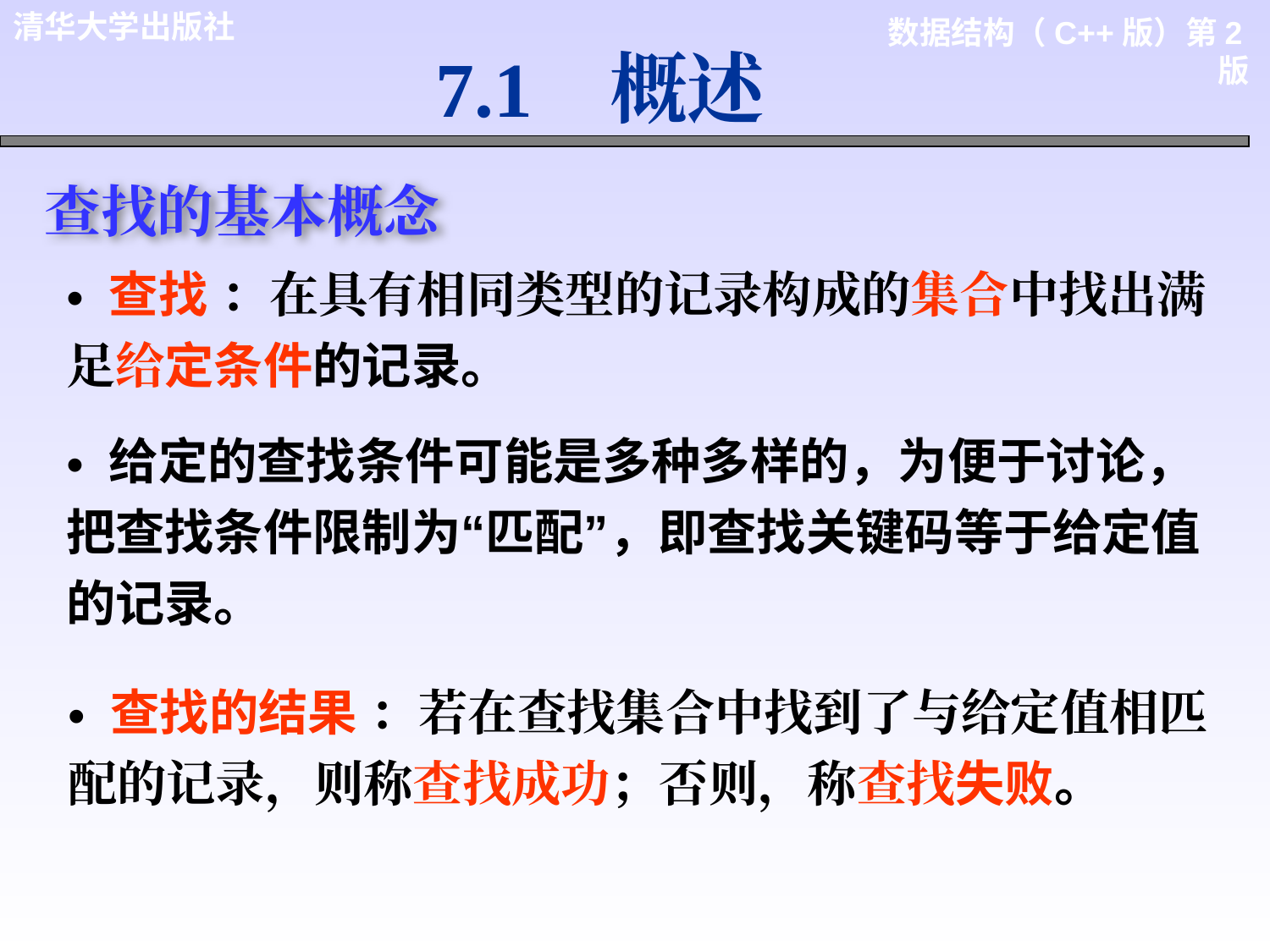

7.1   概述
查找的基本概念
 查找 ：在具有相同类型的记录构成的集合中找出满足给定条件的记录。
 给定的查找条件可能是多种多样的，为便于讨论，把查找条件限制为“匹配”，即查找关键码等于给定值的记录。
 查找的结果 ：若在查找集合中找到了与给定值相匹配的记录，则称查找成功；否则，称查找失败。